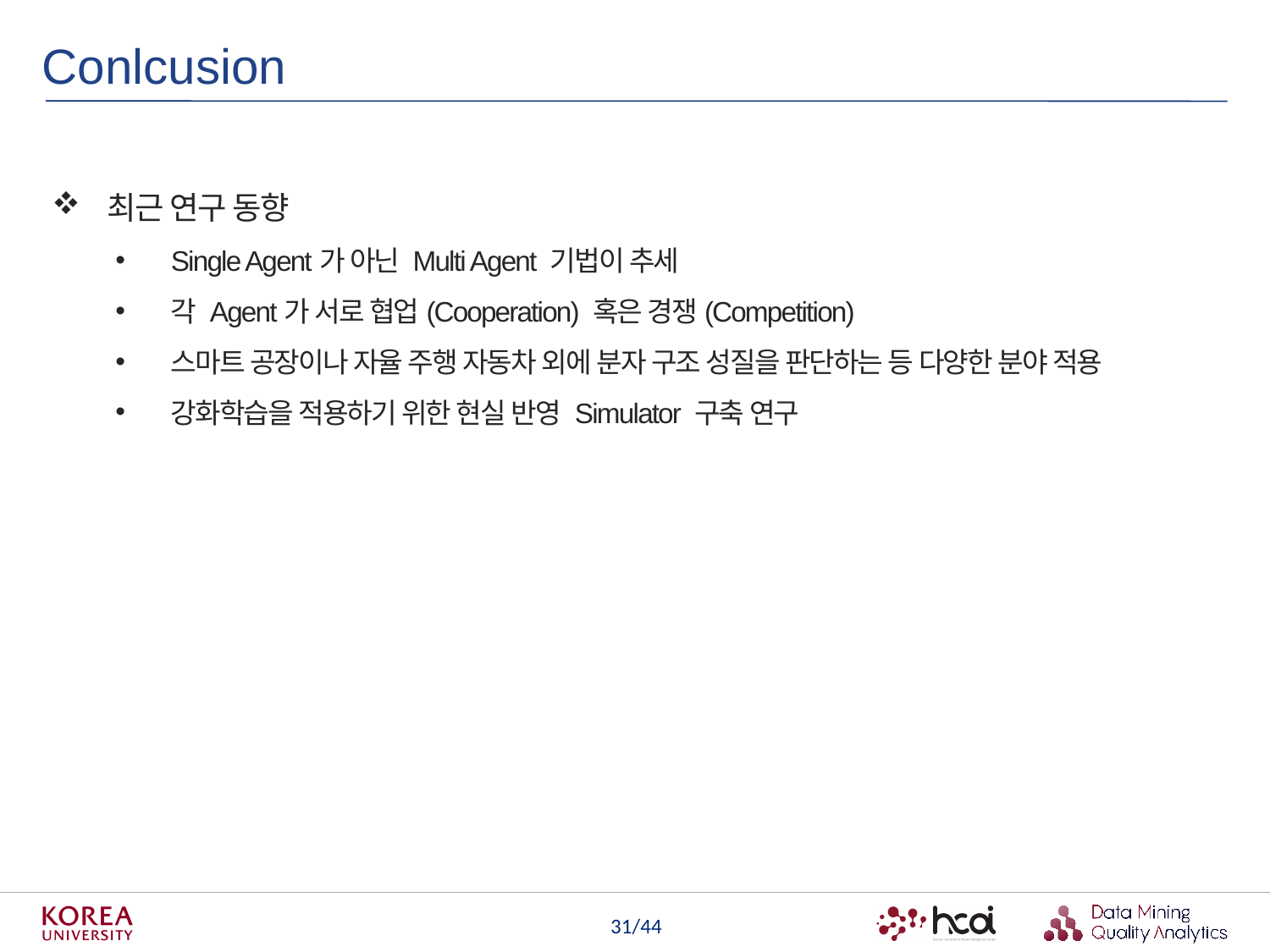

Conlcusion
최근 연구 동향
Single Agent가 아닌 Multi Agent 기법이 추세
각 Agent가 서로 협업(Cooperation) 혹은 경쟁(Competition)
스마트 공장이나 자율 주행 자동차 외에 분자 구조 성질을 판단하는 등 다양한 분야 적용
강화학습을 적용하기 위한 현실 반영 Simulator 구축 연구